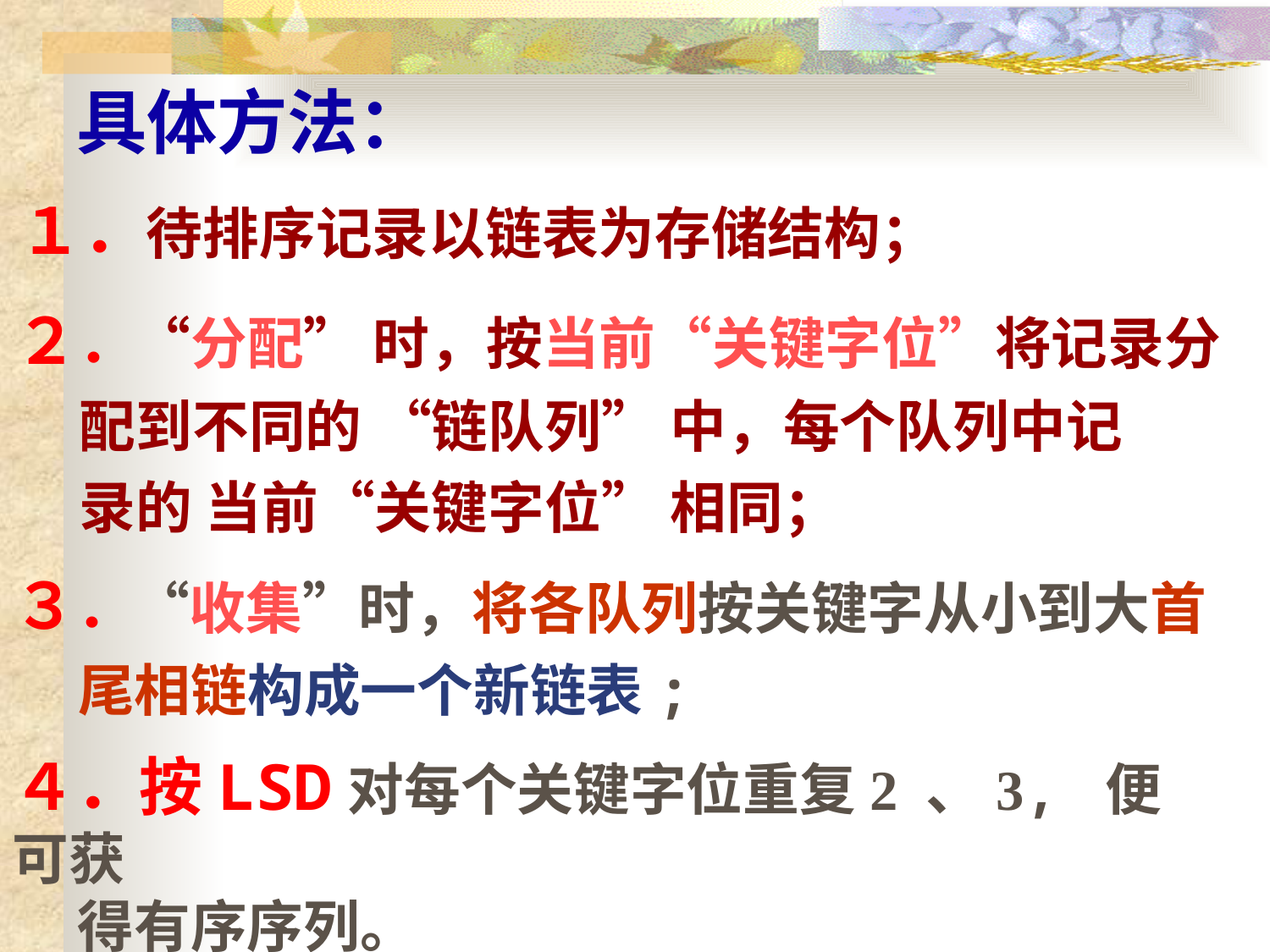

具体方法：
１．待排序记录以链表为存储结构；
２．“分配” 时，按当前“关键字位”将记录分
    配到不同的 “链队列” 中，每个队列中记
    录的 当前“关键字位” 相同；
３．“收集”时，将各队列按关键字从小到大首
    尾相链构成一个新链表;
４．按LSD对每个关键字位重复2 、3, 便可获
    得有序序列。